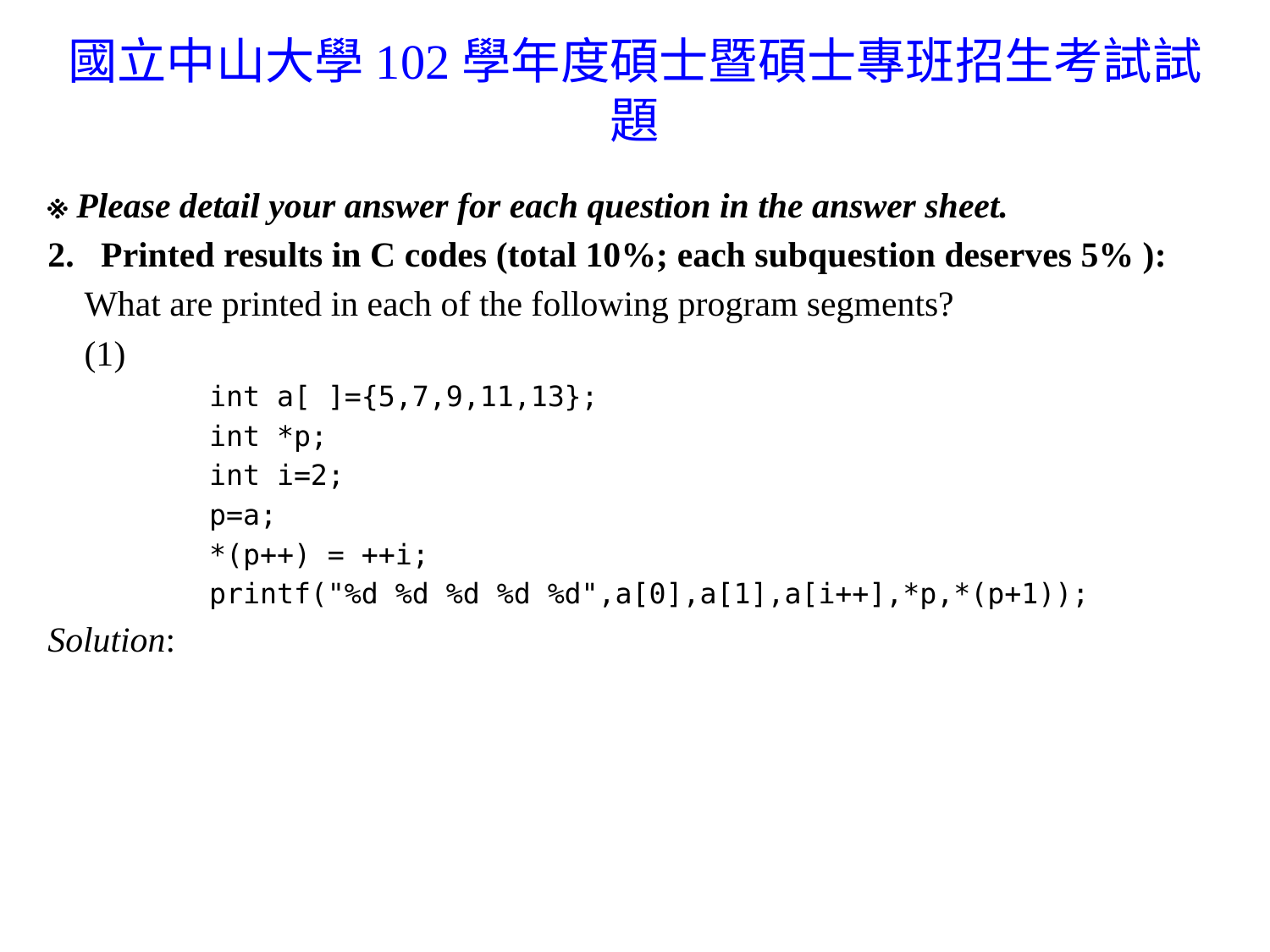

# 國立中山大學102學年度碩士暨碩士專班招生考試試題
※ Please detail your answer for each question in the answer sheet.
2.   Printed results in C codes (total 10%; each subquestion deserves 5% ):
What are printed in each of the following program segments?
(1)
int a[ ]={5,7,9,11,13};
int *p;
int i=2;
p=a;
*(p++) = ++i;
printf("%d %d %d %d %d",a[0],a[1],a[i++],*p,*(p+1));
Solution: